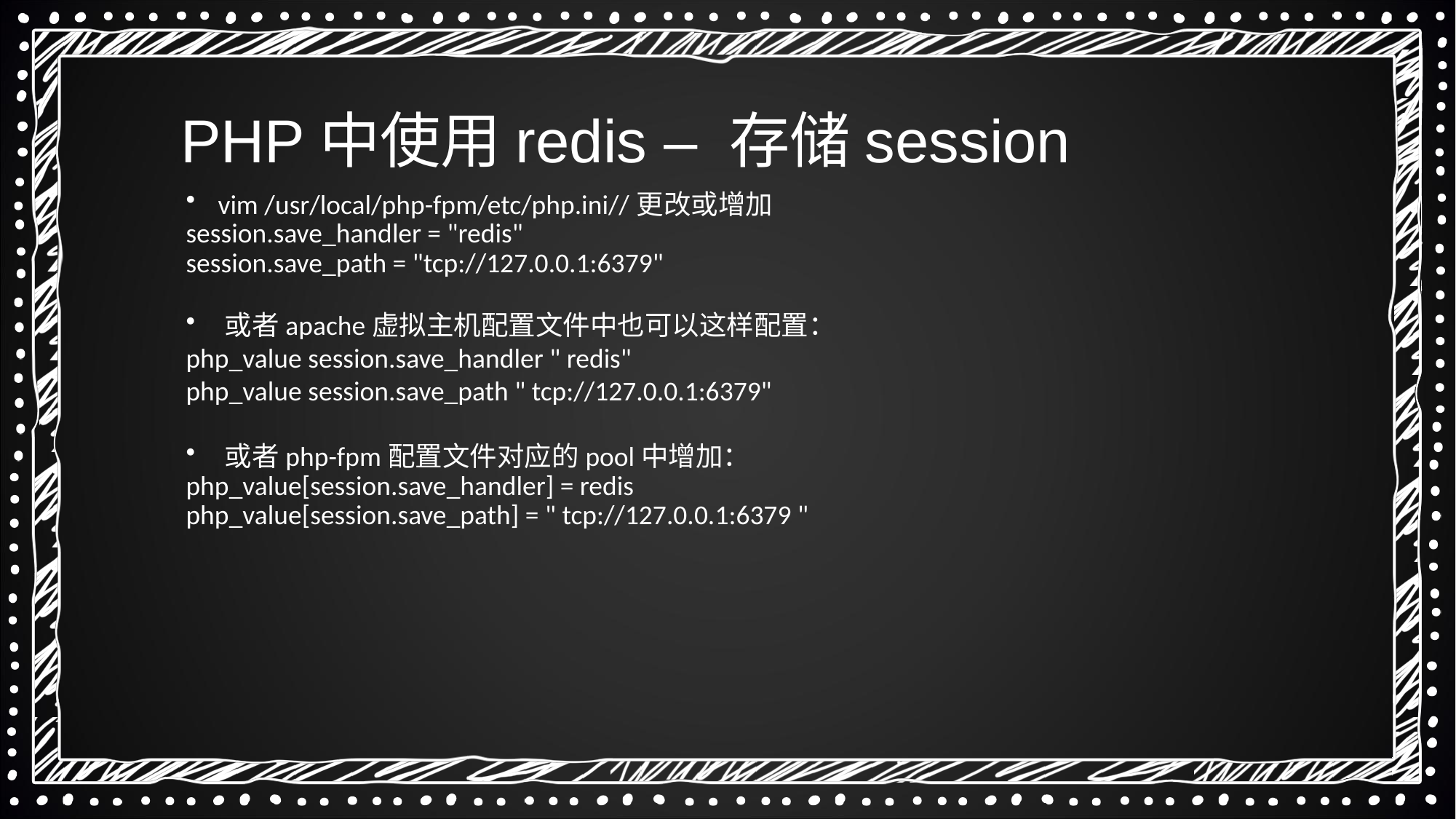

PHP中使用redis – 存储session
 vim /usr/local/php-fpm/etc/php.ini//更改或增加
session.save_handler = "redis"
session.save_path = "tcp://127.0.0.1:6379"

 或者apache虚拟主机配置文件中也可以这样配置：
php_value session.save_handler " redis"
php_value session.save_path " tcp://127.0.0.1:6379"

 或者php-fpm配置文件对应的pool中增加：
php_value[session.save_handler] = redis
php_value[session.save_path] = " tcp://127.0.0.1:6379 "